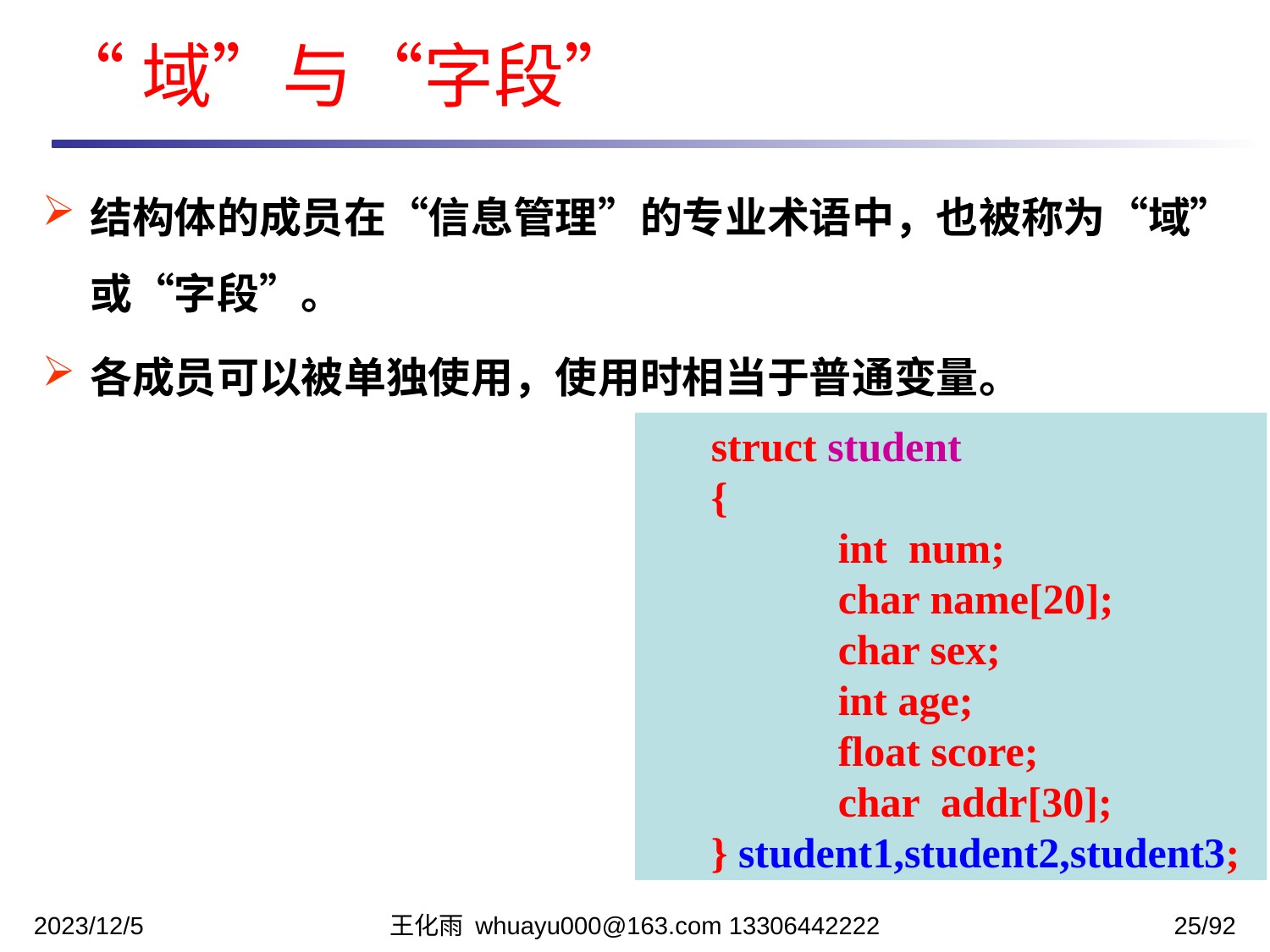

“域”与“字段”
结构体的成员在“信息管理”的专业术语中，也被称为“域”或“字段”。
各成员可以被单独使用，使用时相当于普通变量。
struct student
{
	int  num;
	char name[20];
	char sex;
	int age;
	float score;
	char  addr[30];
} student1,student2,student3;
2023/12/5
王化雨 whuayu000@163.com 13306442222
25/92